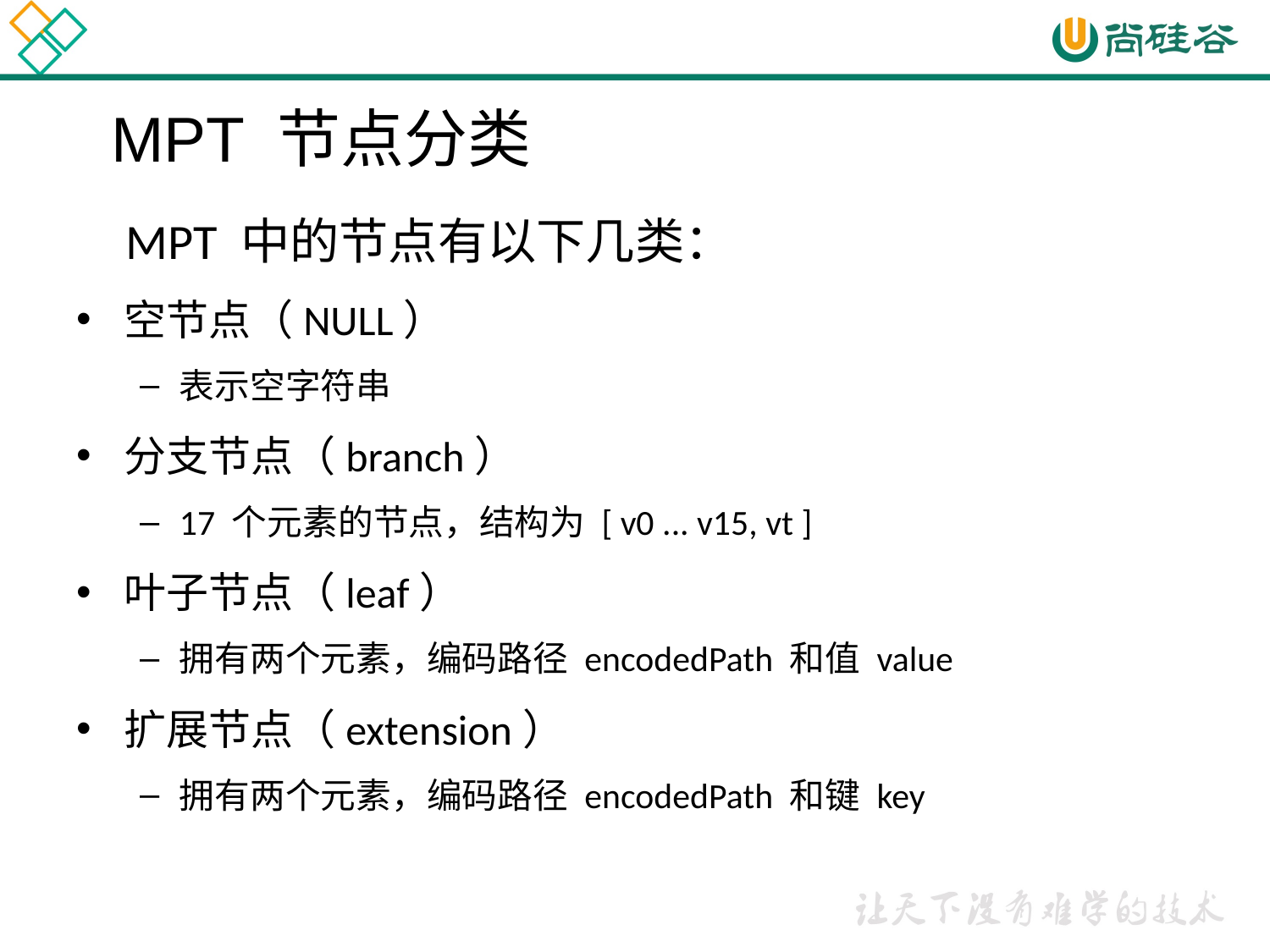

# MPT 节点分类
MPT 中的节点有以下几类：
空节点（NULL）
表示空字符串
分支节点（branch）
17 个元素的节点，结构为 [ v0 ... v15, vt ]
叶子节点（leaf）
拥有两个元素，编码路径 encodedPath 和值 value
扩展节点（extension）
拥有两个元素，编码路径 encodedPath 和键 key